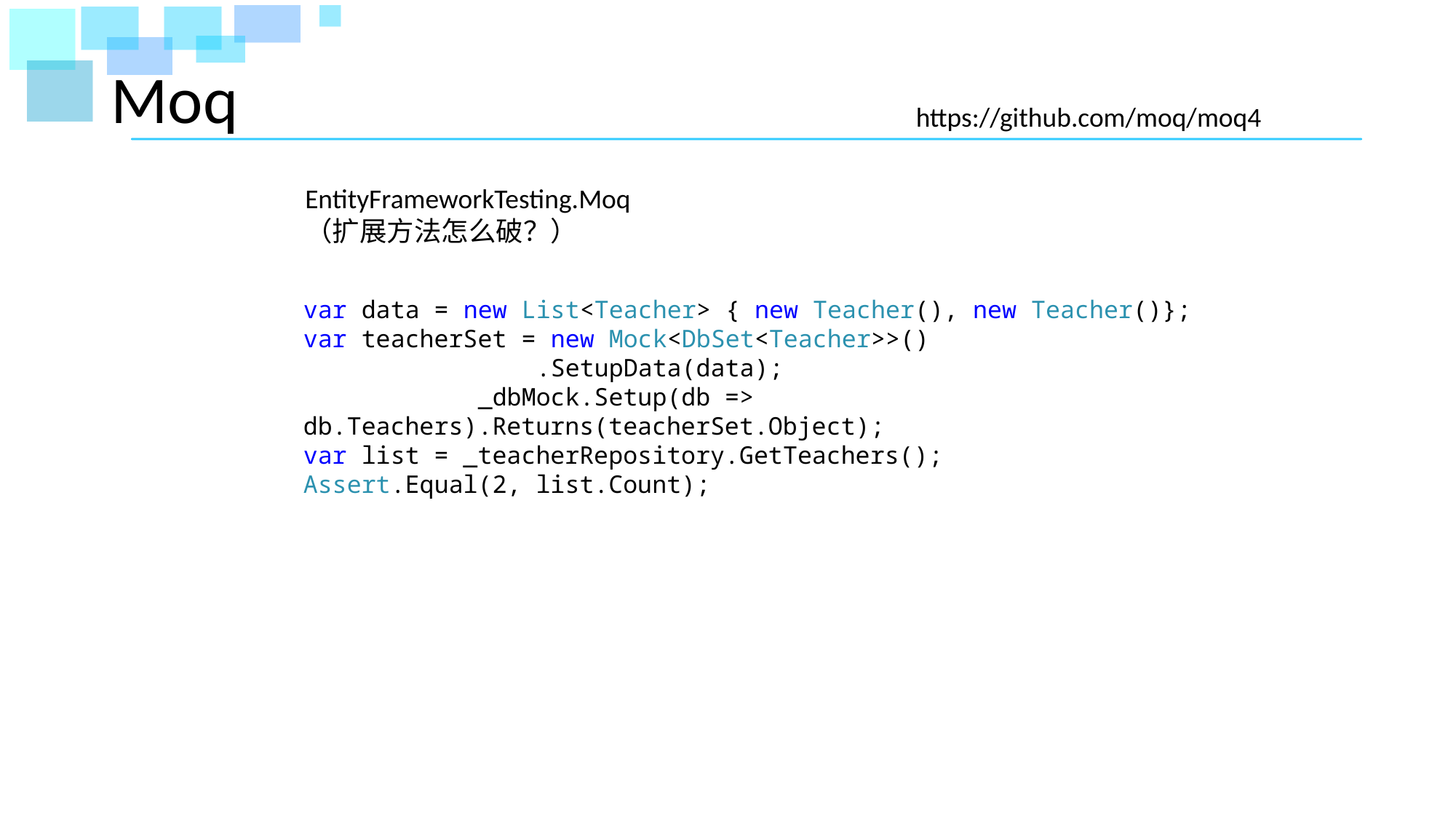

# Moq
https://github.com/moq/moq4
EntityFrameworkTesting.Moq
（扩展方法怎么破？）
var data = new List<Teacher> { new Teacher(), new Teacher()};
var teacherSet = new Mock<DbSet<Teacher>>()
                .SetupData(data);
            _dbMock.Setup(db => db.Teachers).Returns(teacherSet.Object);
var list = _teacherRepository.GetTeachers();
Assert.Equal(2, list.Count);